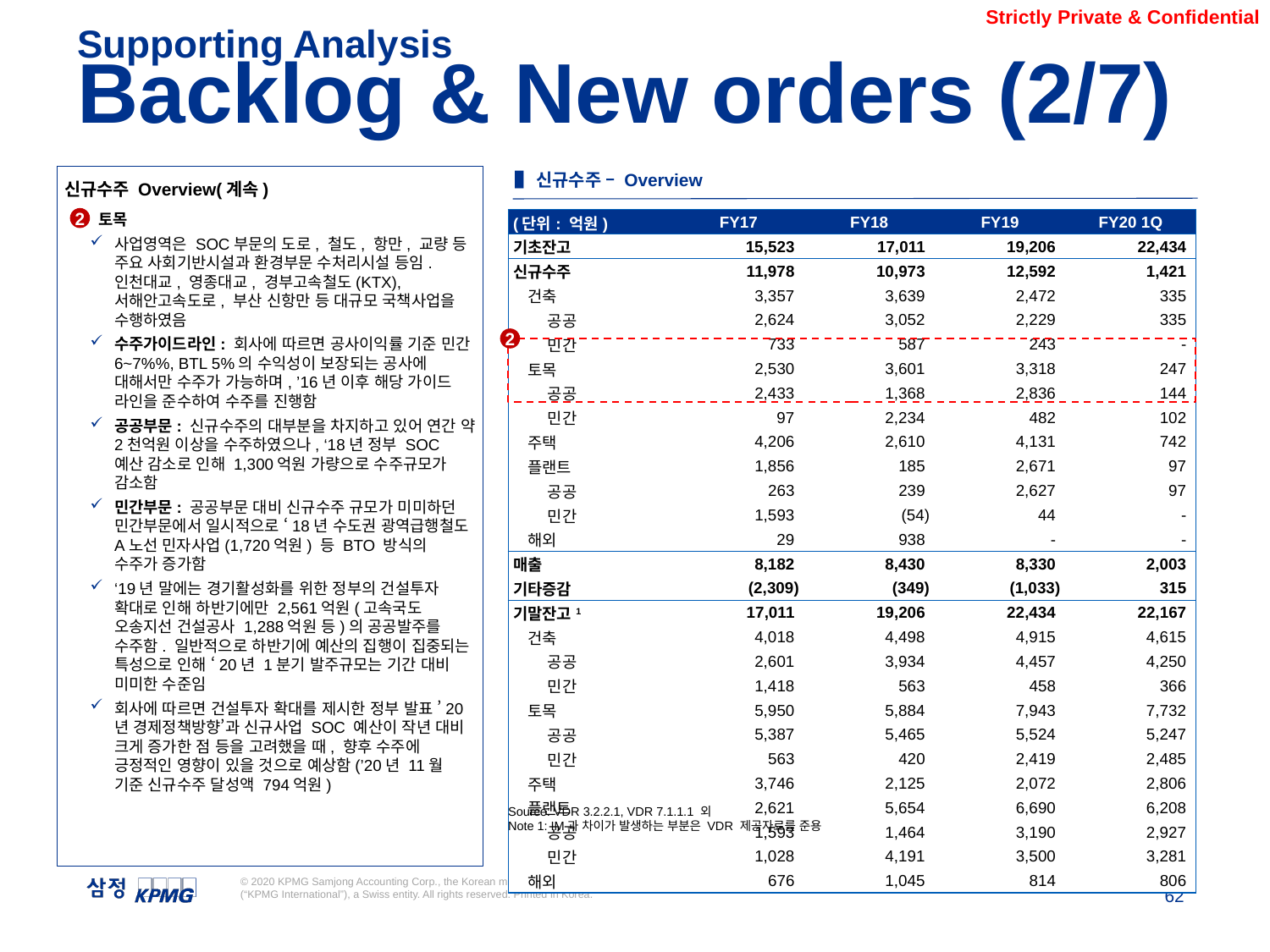

Supporting Analysis
Backlog & New orders (2/7)
▌신규수주 – Overview

신규수주 Overview(계속)
토목
사업영역은 SOC부문의 도로, 철도, 항만, 교량 등 주요 사회기반시설과 환경부문 수처리시설 등임. 인천대교, 영종대교, 경부고속철도(KTX), 서해안고속도로, 부산 신항만 등 대규모 국책사업을 수행하였음
수주가이드라인: 회사에 따르면 공사이익률 기준 민간 6~7%%, BTL 5%의 수익성이 보장되는 공사에 대해서만 수주가 가능하며, ’16년 이후 해당 가이드 라인을 준수하여 수주를 진행함
공공부문: 신규수주의 대부분을 차지하고 있어 연간 약 2천억원 이상을 수주하였으나, ‘18년 정부 SOC 예산 감소로 인해 1,300억원 가량으로 수주규모가 감소함
민간부문: 공공부문 대비 신규수주 규모가 미미하던 민간부문에서 일시적으로 ‘18년 수도권 광역급행철도 A노선 민자사업(1,720억원) 등 BTO 방식의 수주가 증가함
‘19년 말에는 경기활성화를 위한 정부의 건설투자 확대로 인해 하반기에만 2,561억원(고속국도 오송지선 건설공사 1,288억원 등)의 공공발주를 수주함. 일반적으로 하반기에 예산의 집행이 집중되는 특성으로 인해 ‘20년 1분기 발주규모는 기간 대비 미미한 수준임
회사에 따르면 건설투자 확대를 제시한 정부 발표 ’20년 경제정책방향’과 신규사업 SOC 예산이 작년 대비 크게 증가한 점 등을 고려했을 때, 향후 수주에 긍정적인 영향이 있을 것으로 예상함(’20년 11월 기준 신규수주 달성액 794억원)

2
| (단위: 억원) | FY17 | FY18 | FY19 | FY20 1Q |
| --- | --- | --- | --- | --- |
| 기초잔고 | 15,523 | 17,011 | 19,206 | 22,434 |
| 신규수주 | 11,978 | 10,973 | 12,592 | 1,421 |
| 건축 | 3,357 | 3,639 | 2,472 | 335 |
| 공공 | 2,624 | 3,052 | 2,229 | 335 |
| 민간 | 733 | 587 | 243 | - |
| 토목 | 2,530 | 3,601 | 3,318 | 247 |
| 공공 | 2,433 | 1,368 | 2,836 | 144 |
| 민간 | 97 | 2,234 | 482 | 102 |
| 주택 | 4,206 | 2,610 | 4,131 | 742 |
| 플랜트 | 1,856 | 185 | 2,671 | 97 |
| 공공 | 263 | 239 | 2,627 | 97 |
| 민간 | 1,593 | (54) | 44 | - |
| 해외 | 29 | 938 | - | - |
| 매출 | 8,182 | 8,430 | 8,330 | 2,003 |
| 기타증감 | (2,309) | (349) | (1,033) | 315 |
| 기말잔고1 | 17,011 | 19,206 | 22,434 | 22,167 |
| 건축 | 4,018 | 4,498 | 4,915 | 4,615 |
| 공공 | 2,601 | 3,934 | 4,457 | 4,250 |
| 민간 | 1,418 | 563 | 458 | 366 |
| 토목 | 5,950 | 5,884 | 7,943 | 7,732 |
| 공공 | 5,387 | 5,465 | 5,524 | 5,247 |
| 민간 | 563 | 420 | 2,419 | 2,485 |
| 주택 | 3,746 | 2,125 | 2,072 | 2,806 |
| 플랜트 | 2,621 | 5,654 | 6,690 | 6,208 |
| 공공 | 1,593 | 1,464 | 3,190 | 2,927 |
| 민간 | 1,028 | 4,191 | 3,500 | 3,281 |
| 해외 | 676 | 1,045 | 814 | 806 |
2

Source: VDR 3.2.2.1, VDR 7.1.1.1 외
Note 1: IM과 차이가 발생하는 부분은 VDR 제공자료를 준용